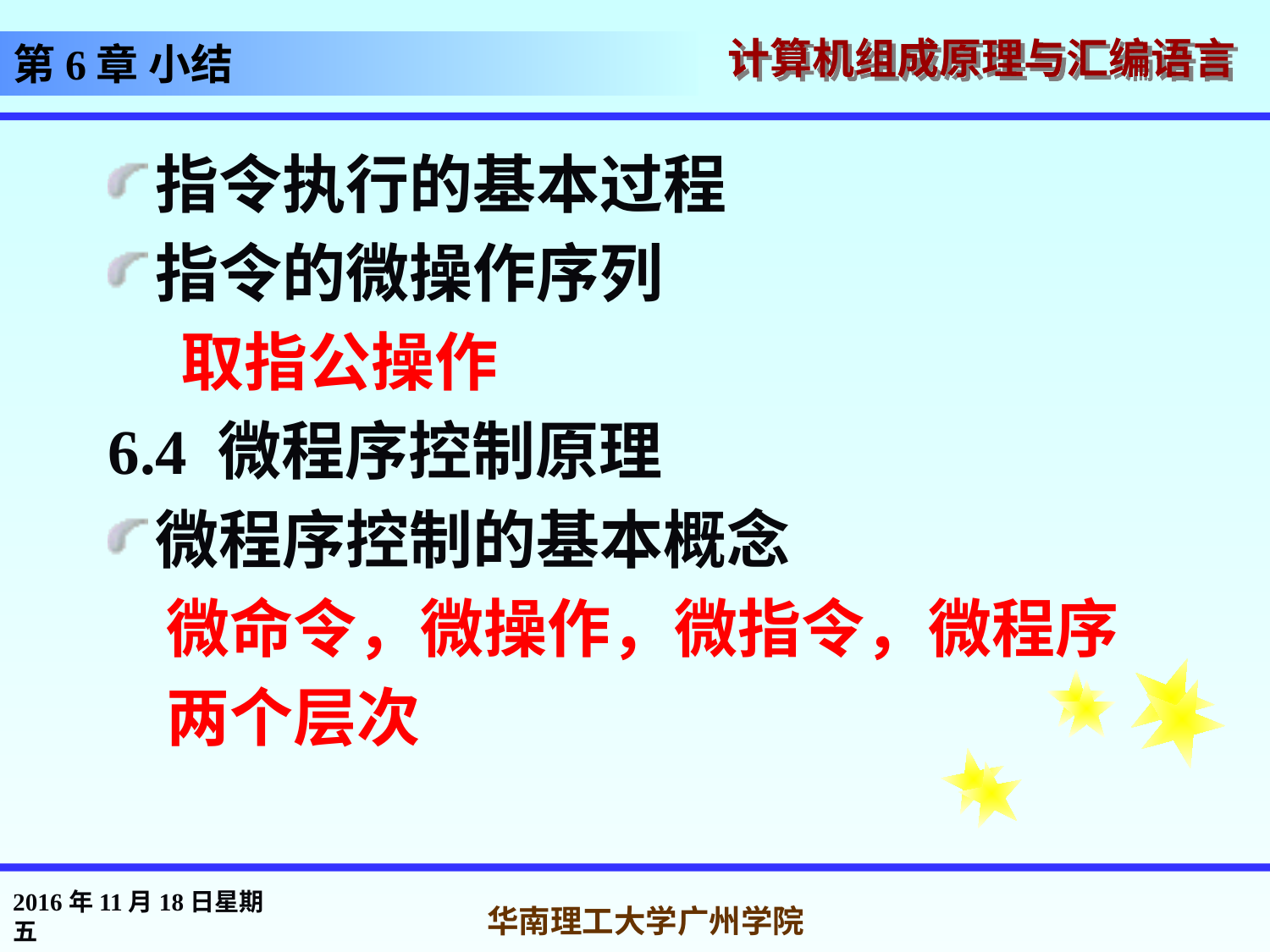

# 第6章 小结
指令执行的基本过程
指令的微操作序列
    取指公操作
6.4 微程序控制原理
微程序控制的基本概念
   微命令，微操作，微指令，微程序
   两个层次
2016年11月18日星期五
华南理工大学广州学院